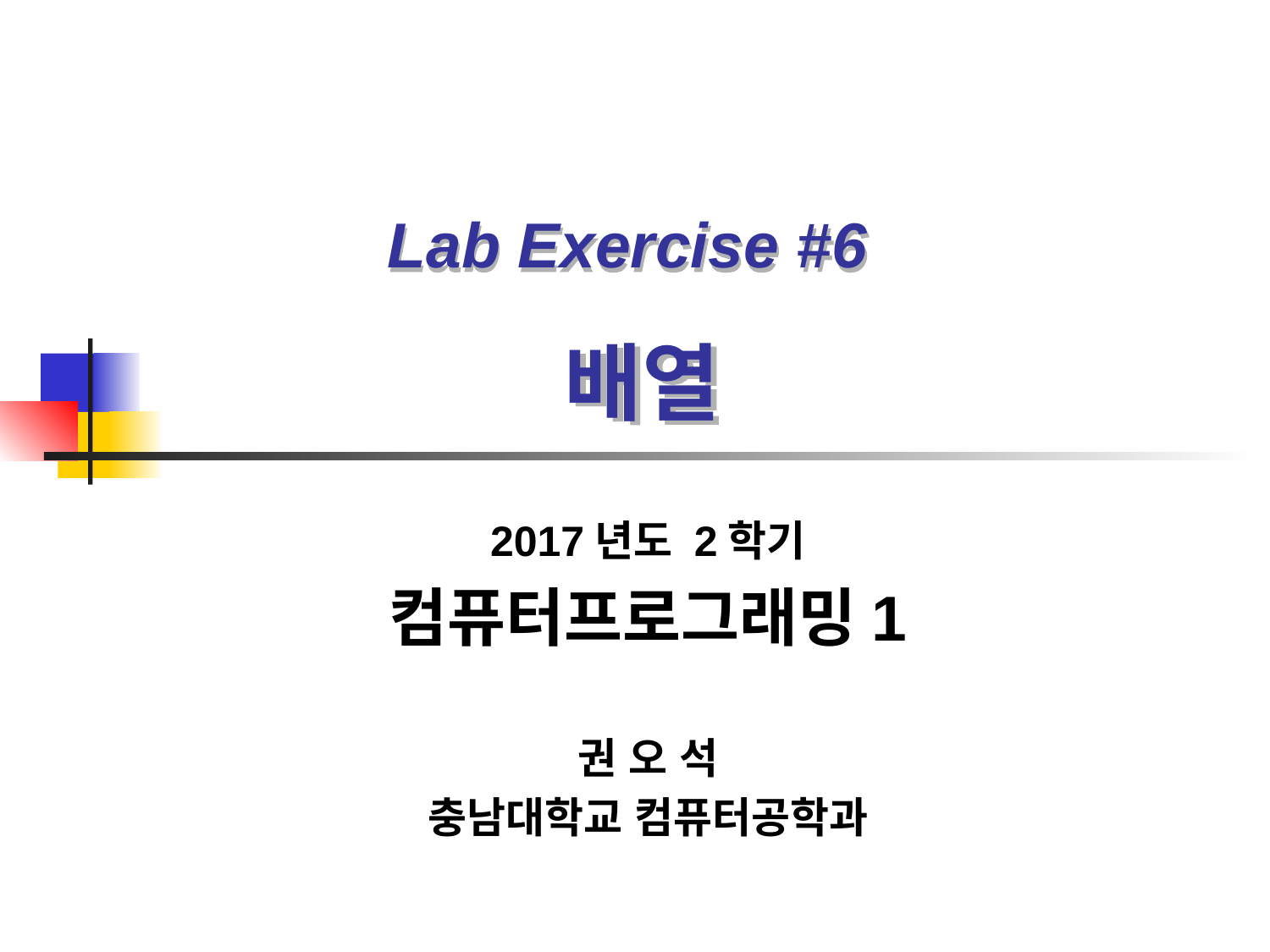

Lab Exercise #6
# 배열
2017년도 2학기
컴퓨터프로그래밍1

권 오 석
충남대학교 컴퓨터공학과